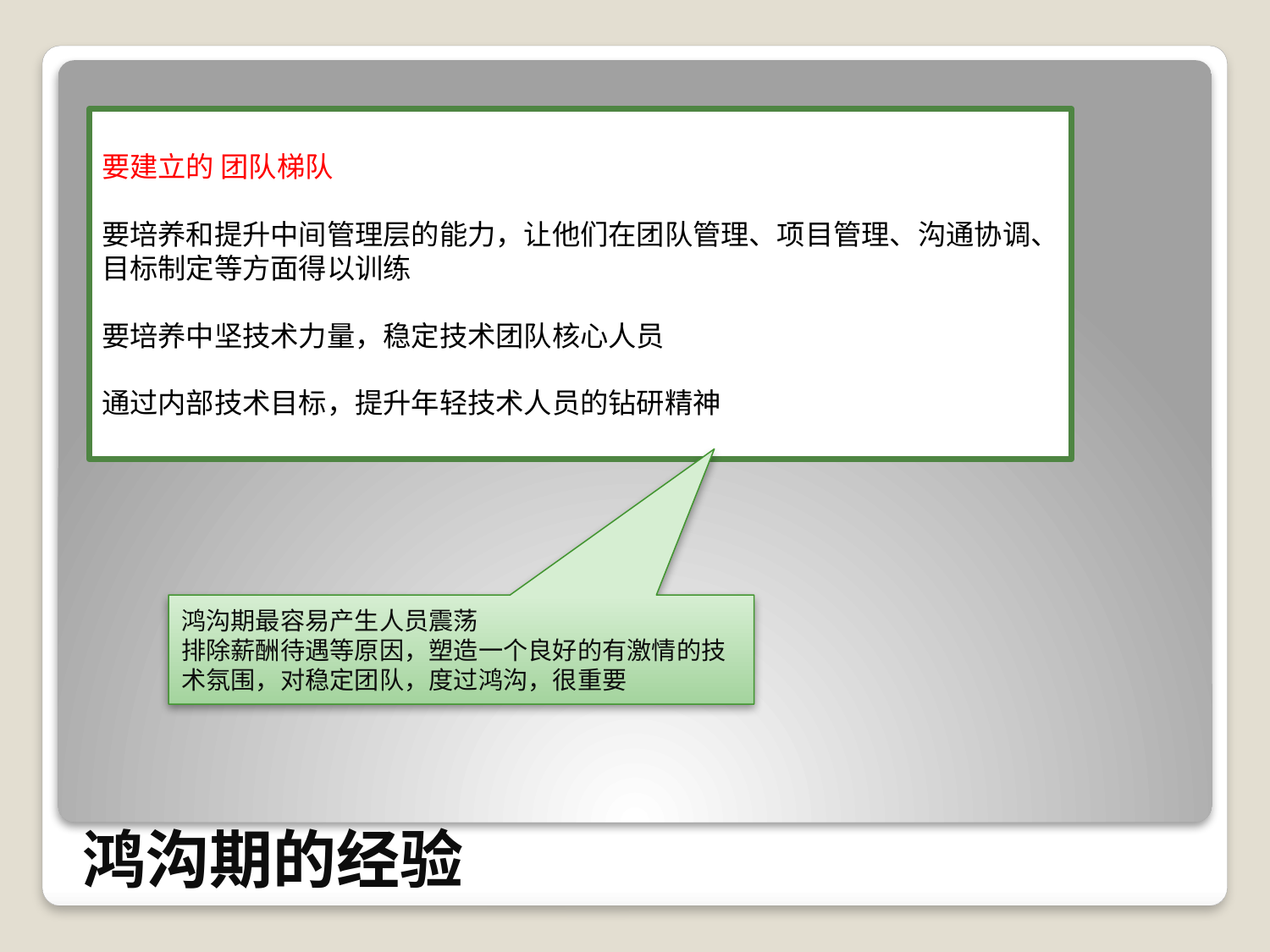

要建立的 团队梯队

要培养和提升中间管理层的能力，让他们在团队管理、项目管理、沟通协调、目标制定等方面得以训练

要培养中坚技术力量，稳定技术团队核心人员

通过内部技术目标，提升年轻技术人员的钻研精神

鸿沟期最容易产生人员震荡
排除薪酬待遇等原因，塑造一个良好的有激情的技术氛围，对稳定团队，度过鸿沟，很重要
# 鸿沟期的经验